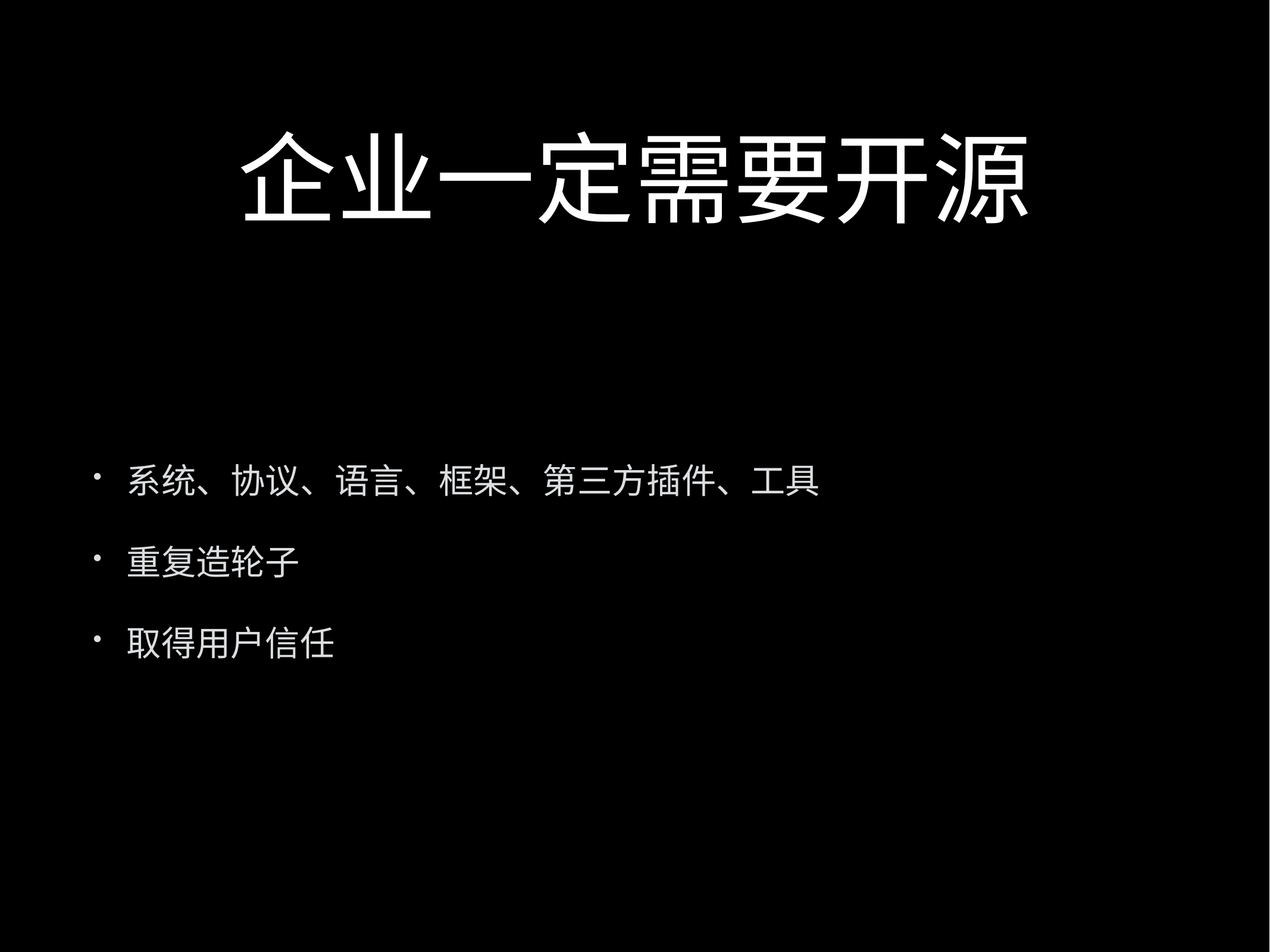

# 企业一定需要开源
系统、协议、语言、框架、第三方插件、工具
重复造轮子
取得用户信任